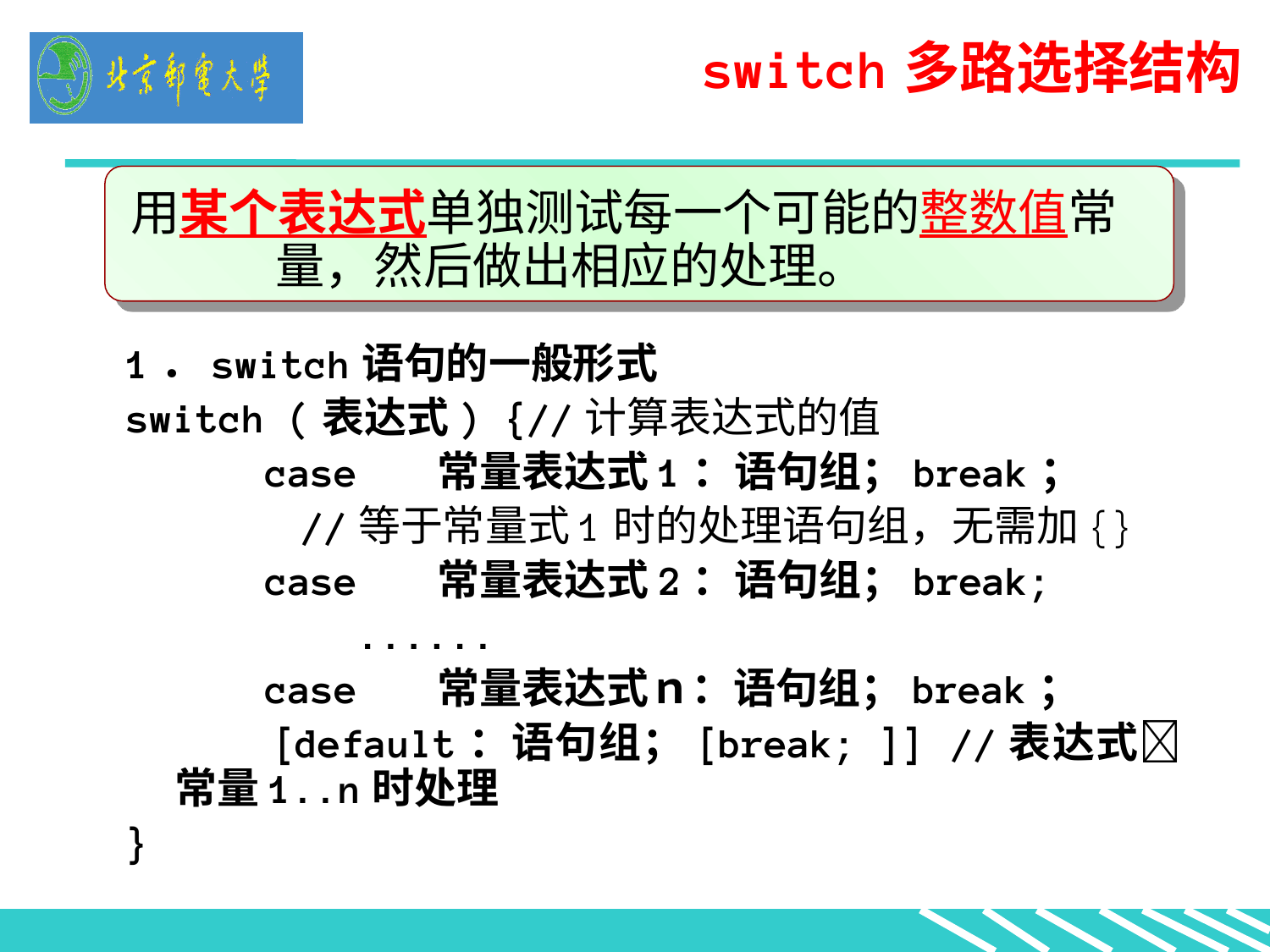

# switch多路选择结构

用某个表达式单独测试每一个可能的整数值常量，然后做出相应的处理。
1．switch语句的一般形式
switch (表达式) {//计算表达式的值
      case   常量表达式1：语句组；break；
		//等于常量式1时的处理语句组，无需加{}
      case   常量表达式2：语句组；break;
          ......
      case   常量表达式ｎ：语句组；break；
      [default：语句组；[break; ]] //表达式≠常量1..n时处理
}